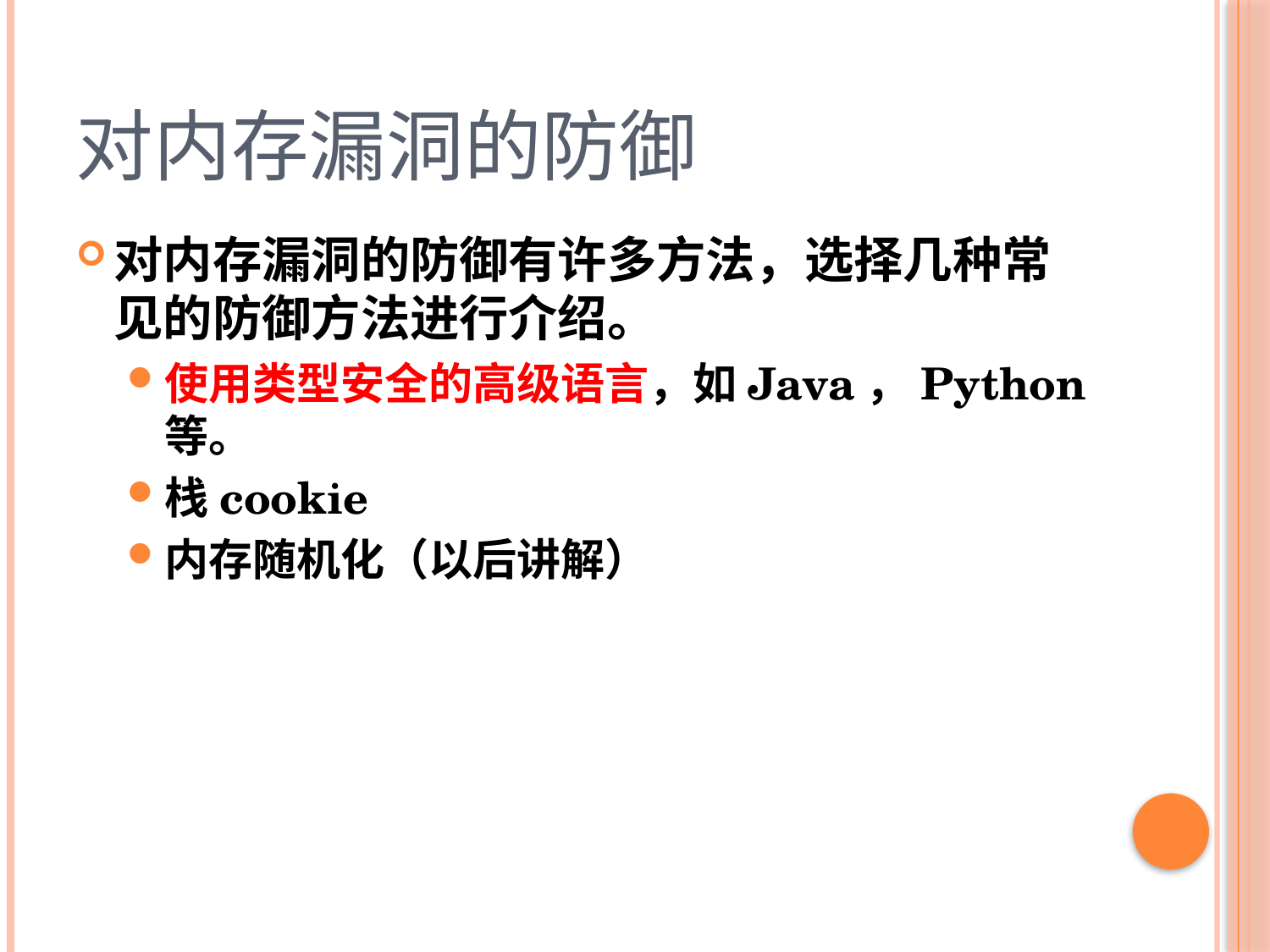

# 对内存漏洞的防御
对内存漏洞的防御有许多方法，选择几种常见的防御方法进行介绍。
使用类型安全的高级语言，如Java，Python等。
栈cookie
内存随机化（以后讲解）